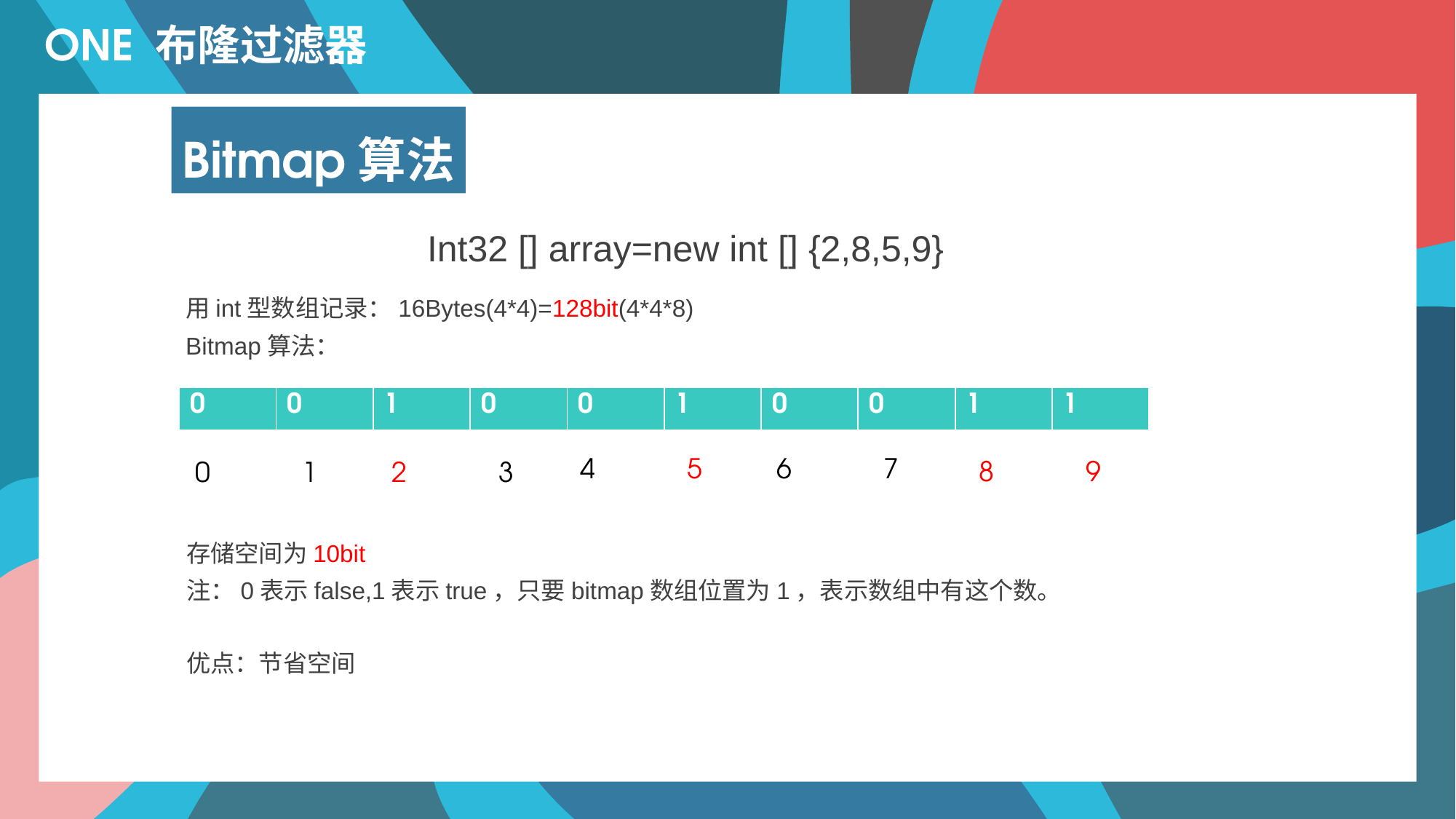

ONE 布隆过滤器
Bitmap算法
Int32 [] array=new int [] {2,8,5,9}
用int型数组记录：16Bytes(4*4)=128bit(4*4*8)
Bitmap算法：
| 0 | 0 | 1 | 0 | 0 | 1 | 0 | 0 | 1 | 1 |
| --- | --- | --- | --- | --- | --- | --- | --- | --- | --- |
4
5
6
7
8
9
0
1
2
3
存储空间为10bit
注：0表示false,1表示true，只要bitmap数组位置为1，表示数组中有这个数。
优点：节省空间